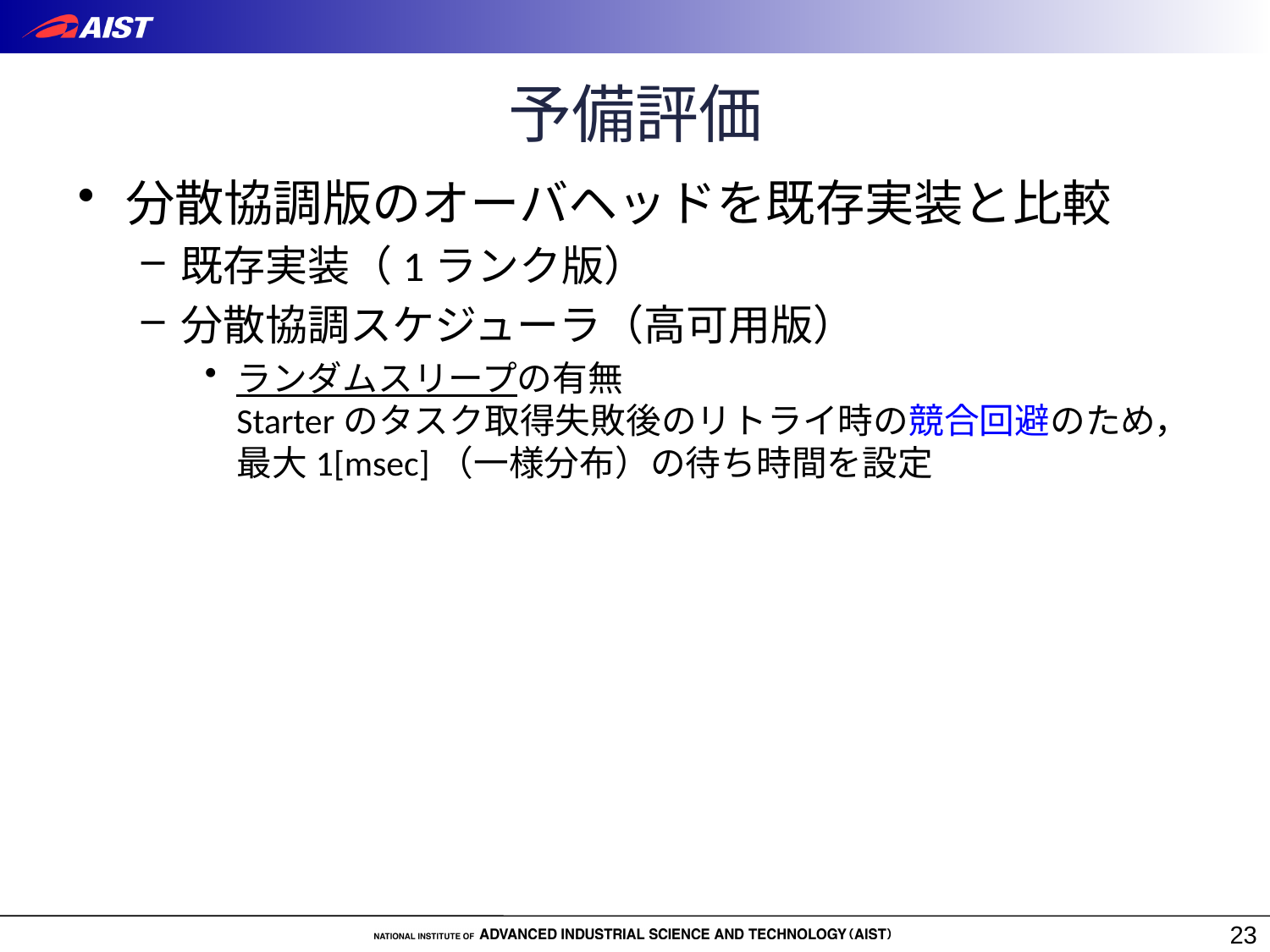

# 予備評価
分散協調版のオーバヘッドを既存実装と比較
既存実装（1ランク版）
分散協調スケジューラ（高可用版）
ランダムスリープの有無
Starterのタスク取得失敗後のリトライ時の競合回避のため，
最大1[msec]（一様分布）の待ち時間を設定
23